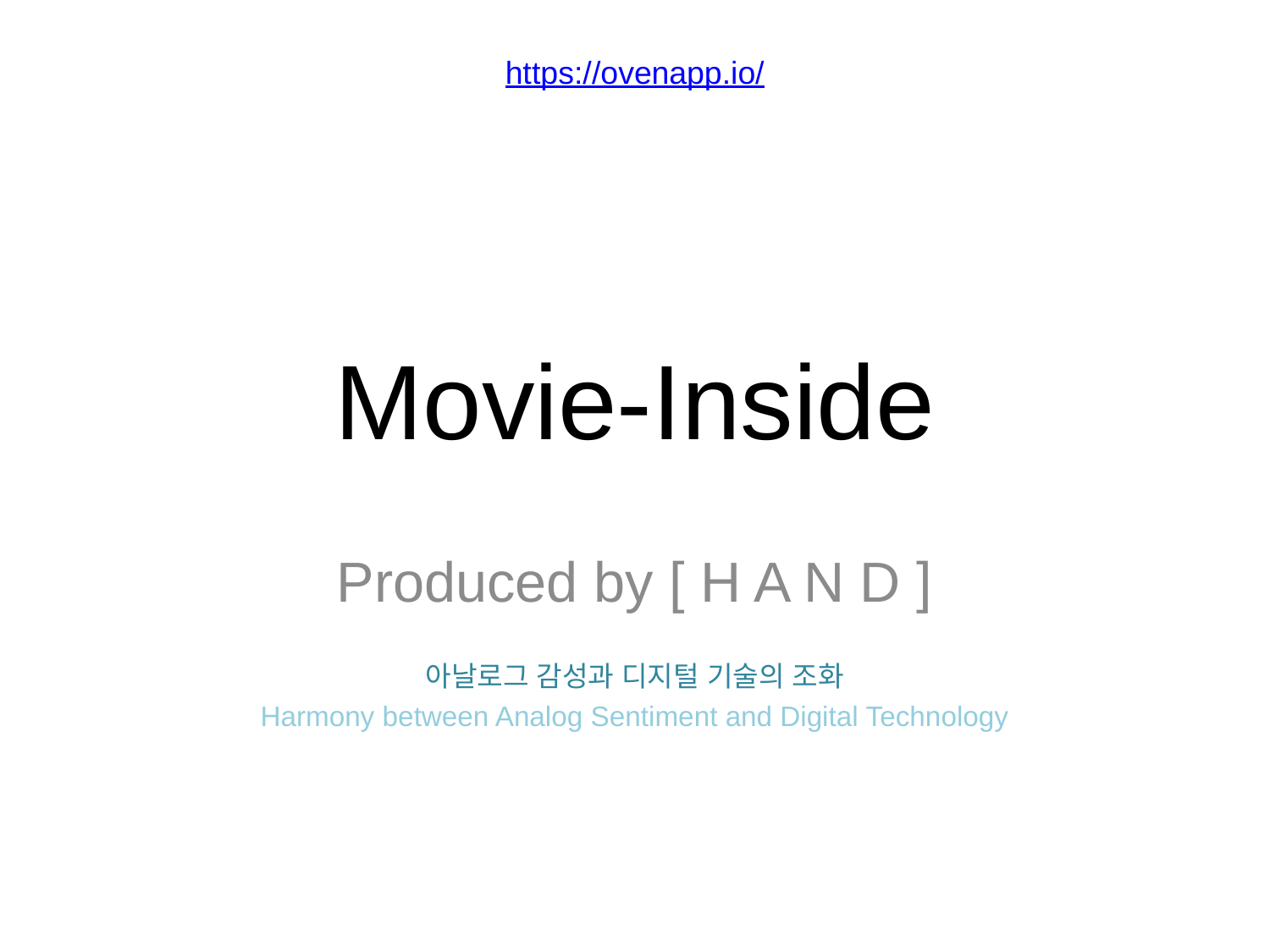

https://ovenapp.io/
# Movie-Inside
Produced by [ H A N D ]

아날로그 감성과 디지털 기술의 조화
Harmony between Analog Sentiment and Digital Technology